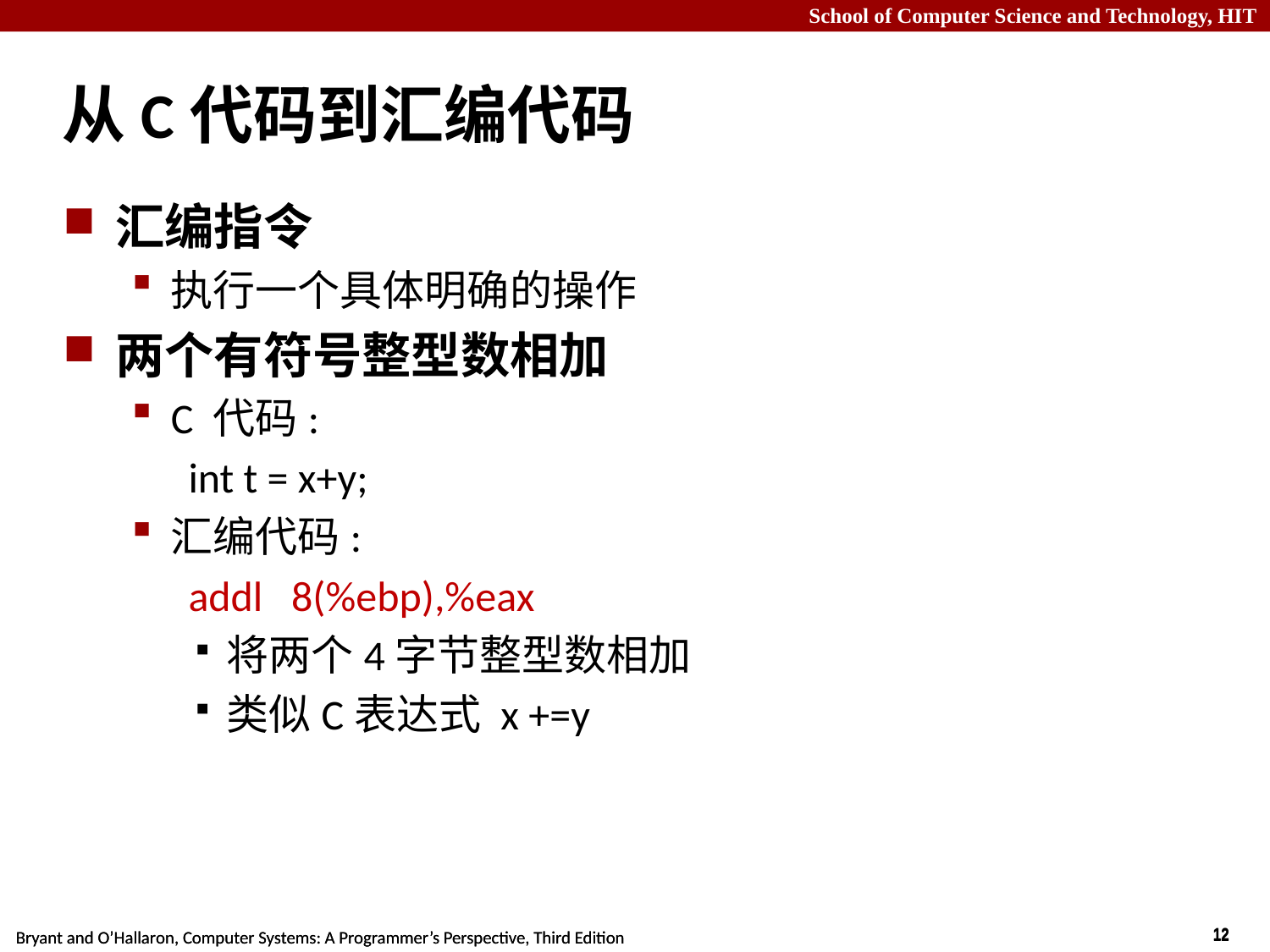

# 从C代码到汇编代码
汇编指令
执行一个具体明确的操作
两个有符号整型数相加
C 代码:
      int t = x+y;
汇编代码:
      addl   8(%ebp),%eax
将两个4字节整型数相加
类似C表达式 x +=y